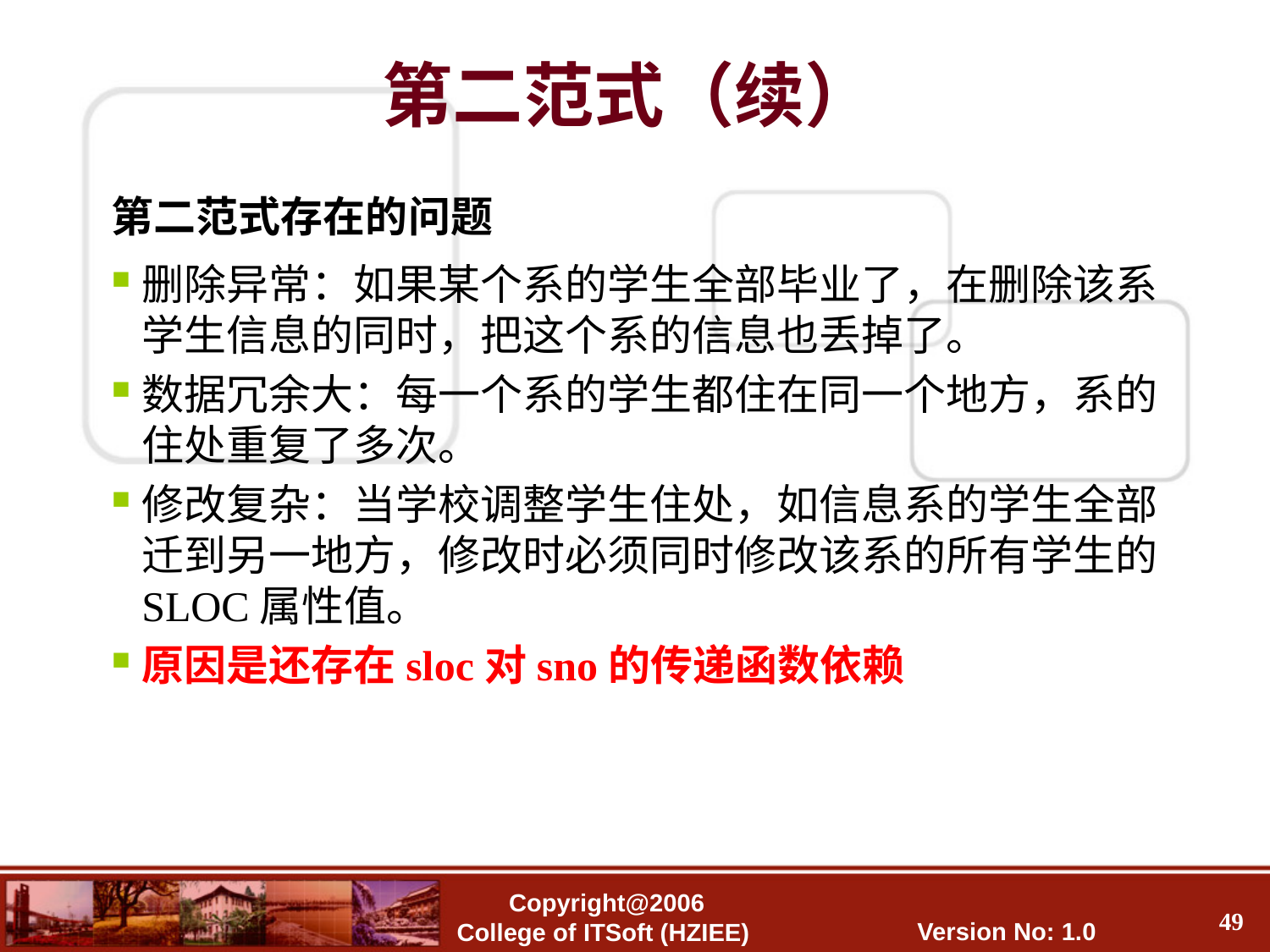

第二范式（续）
第二范式存在的问题
删除异常：如果某个系的学生全部毕业了，在删除该系学生信息的同时，把这个系的信息也丢掉了。
数据冗余大：每一个系的学生都住在同一个地方，系的住处重复了多次。
修改复杂：当学校调整学生住处，如信息系的学生全部迁到另一地方，修改时必须同时修改该系的所有学生的SLOC属性值。
原因是还存在sloc对sno的传递函数依赖